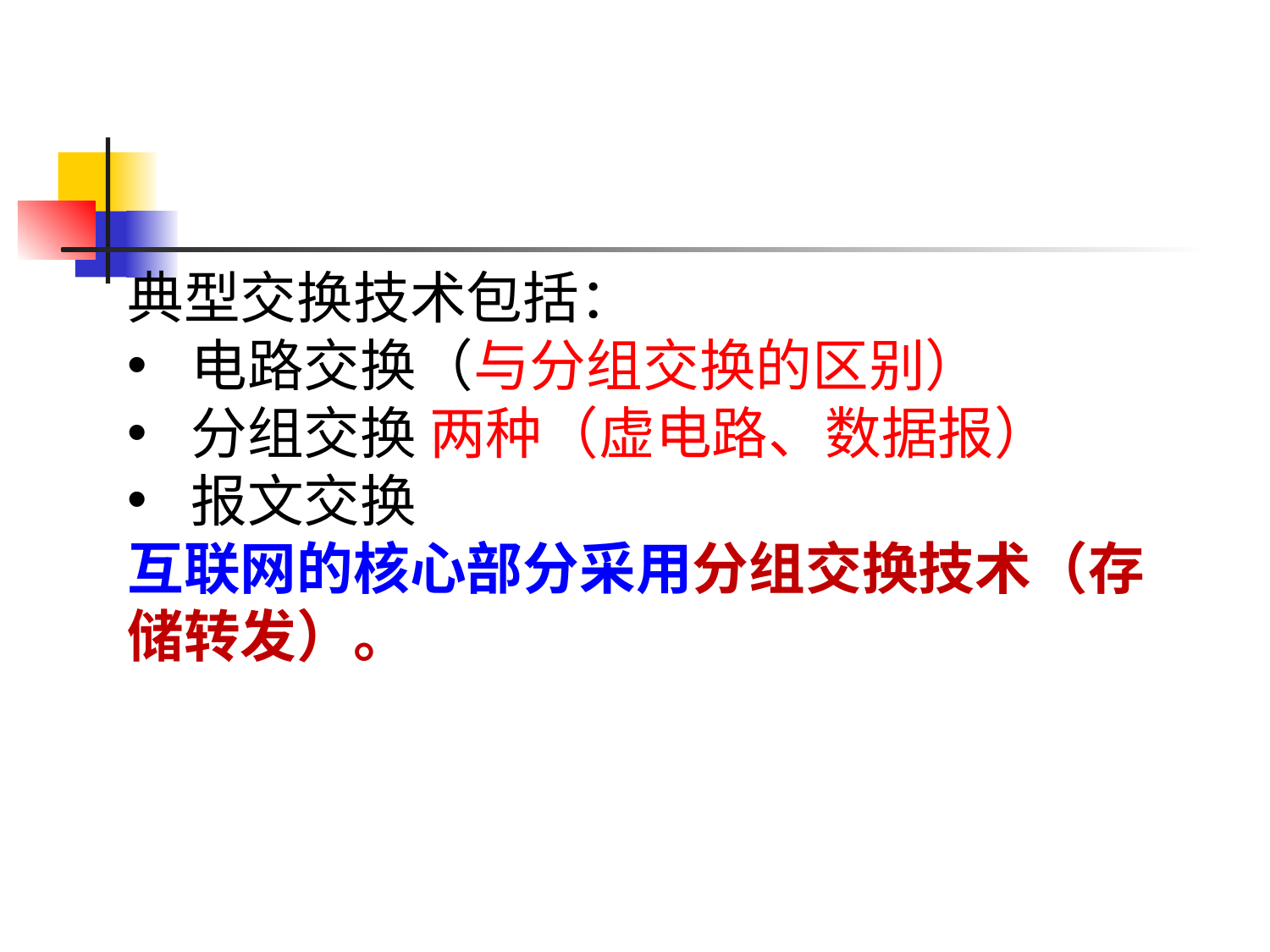

典型交换技术包括：
电路交换（与分组交换的区别）
分组交换 两种（虚电路、数据报）
报文交换
互联网的核心部分采用分组交换技术（存储转发）。